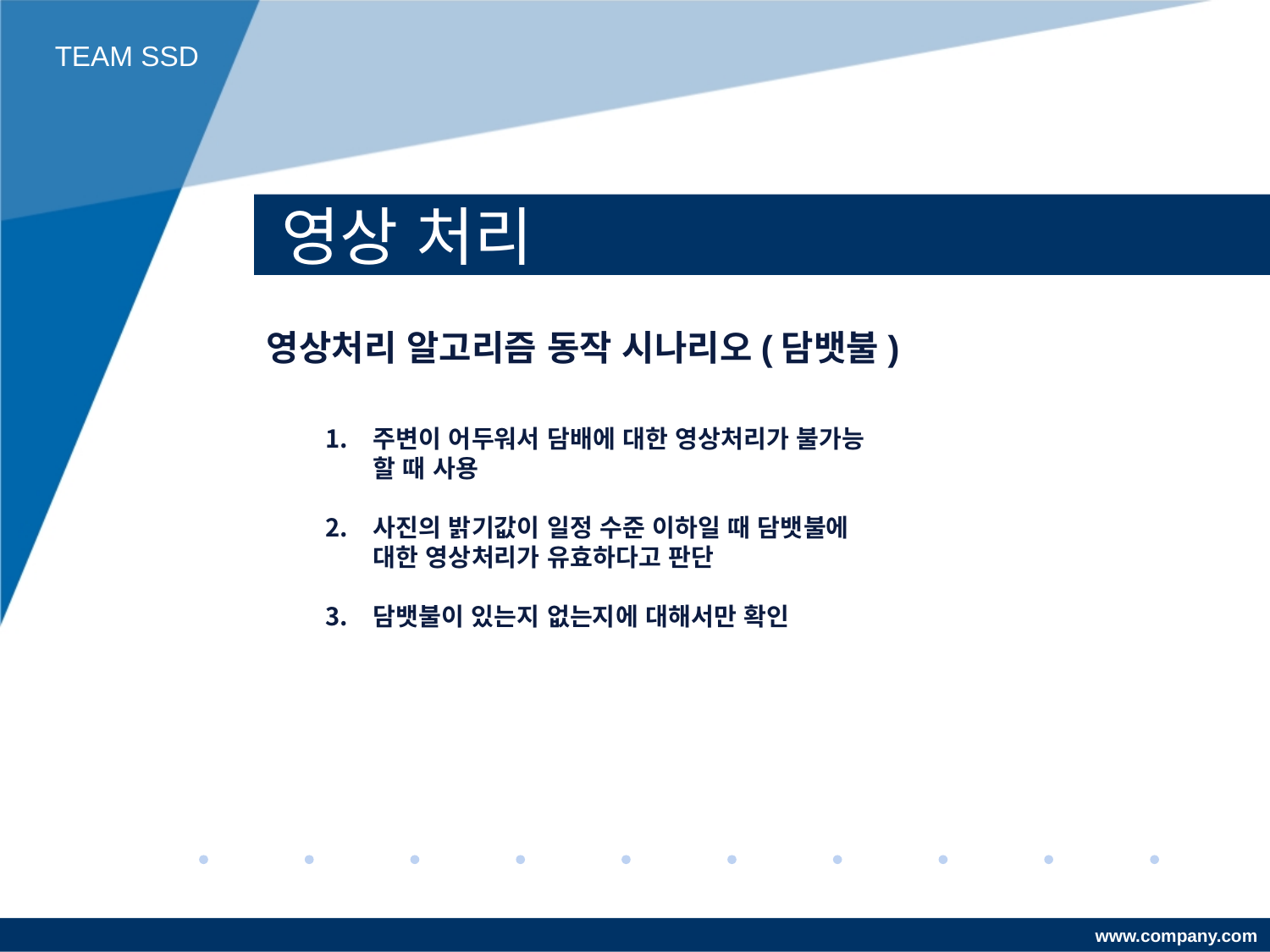

TEAM SSD
# 영상 처리
영상처리 알고리즘 동작 시나리오(담뱃불)
주변이 어두워서 담배에 대한 영상처리가 불가능 할 때 사용

사진의 밝기값이 일정 수준 이하일 때 담뱃불에 대한 영상처리가 유효하다고 판단

담뱃불이 있는지 없는지에 대해서만 확인